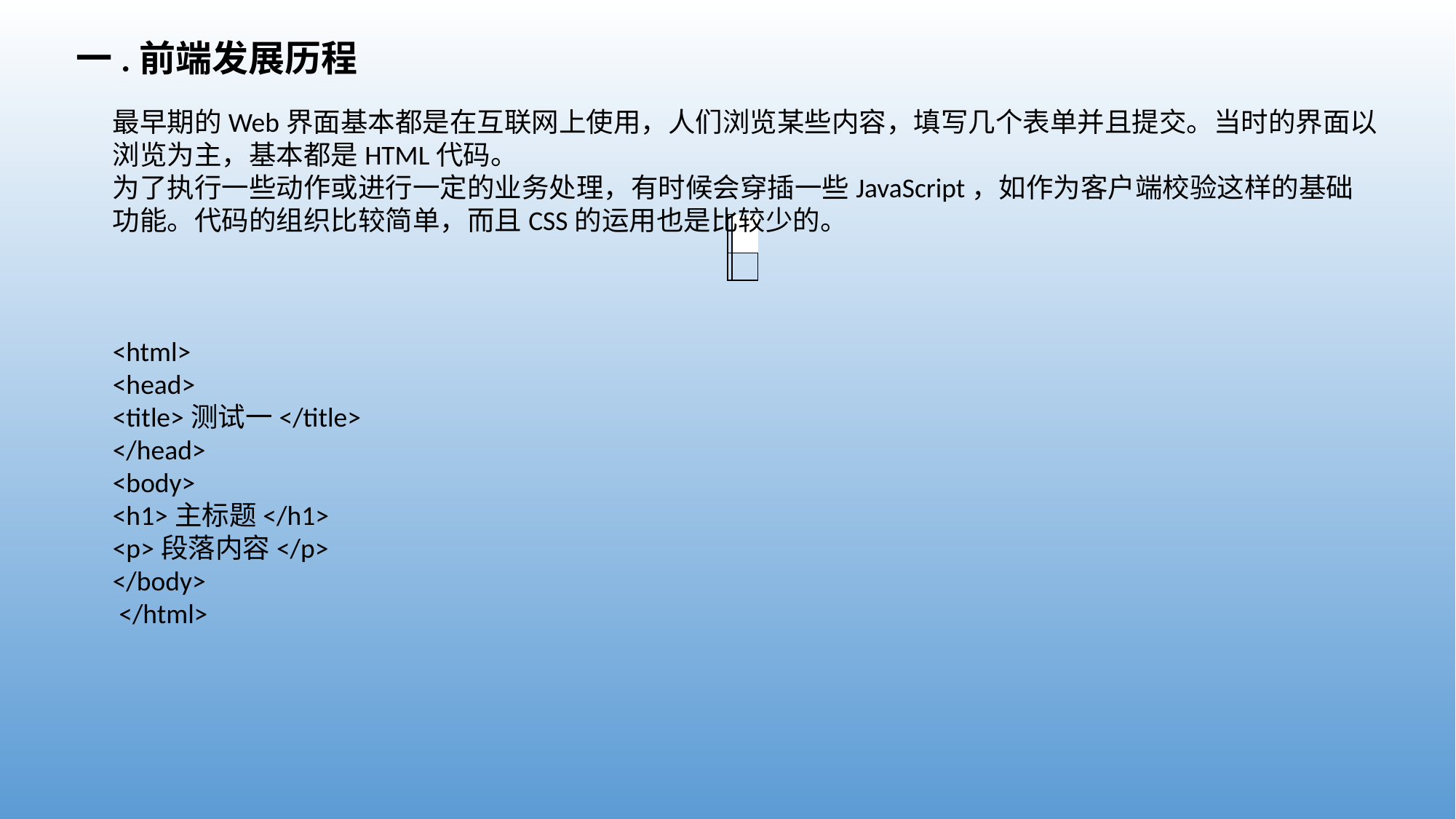

一.前端发展历程
最早期的Web界面基本都是在互联网上使用，人们浏览某些内容，填写几个表单并且提交。当时的界面以浏览为主，基本都是HTML代码。
为了执行一些动作或进行一定的业务处理，有时候会穿插一些JavaScript，如作为客户端校验这样的基础功能。代码的组织比较简单，而且CSS的运用也是比较少的。

<html>
<head>
<title>测试一</title>
</head>
<body>
<h1>主标题</h1>
<p>段落内容</p>
</body>
 </html>
|  |  |
| --- | --- |
|  |  |